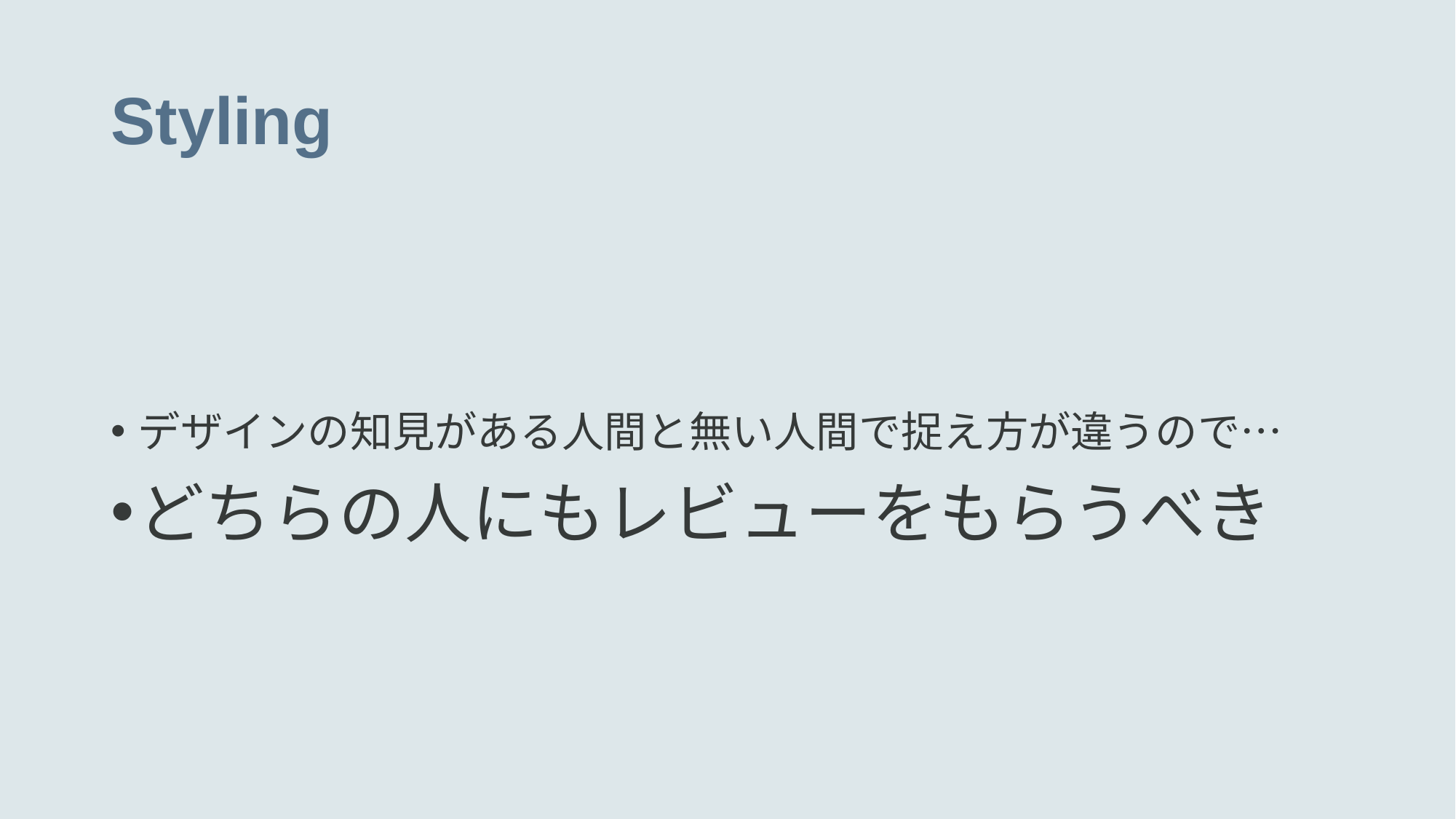

# Styling
デザインの知見がある人間と無い人間で捉え方が違うので…
どちらの人にもレビューをもらうべき